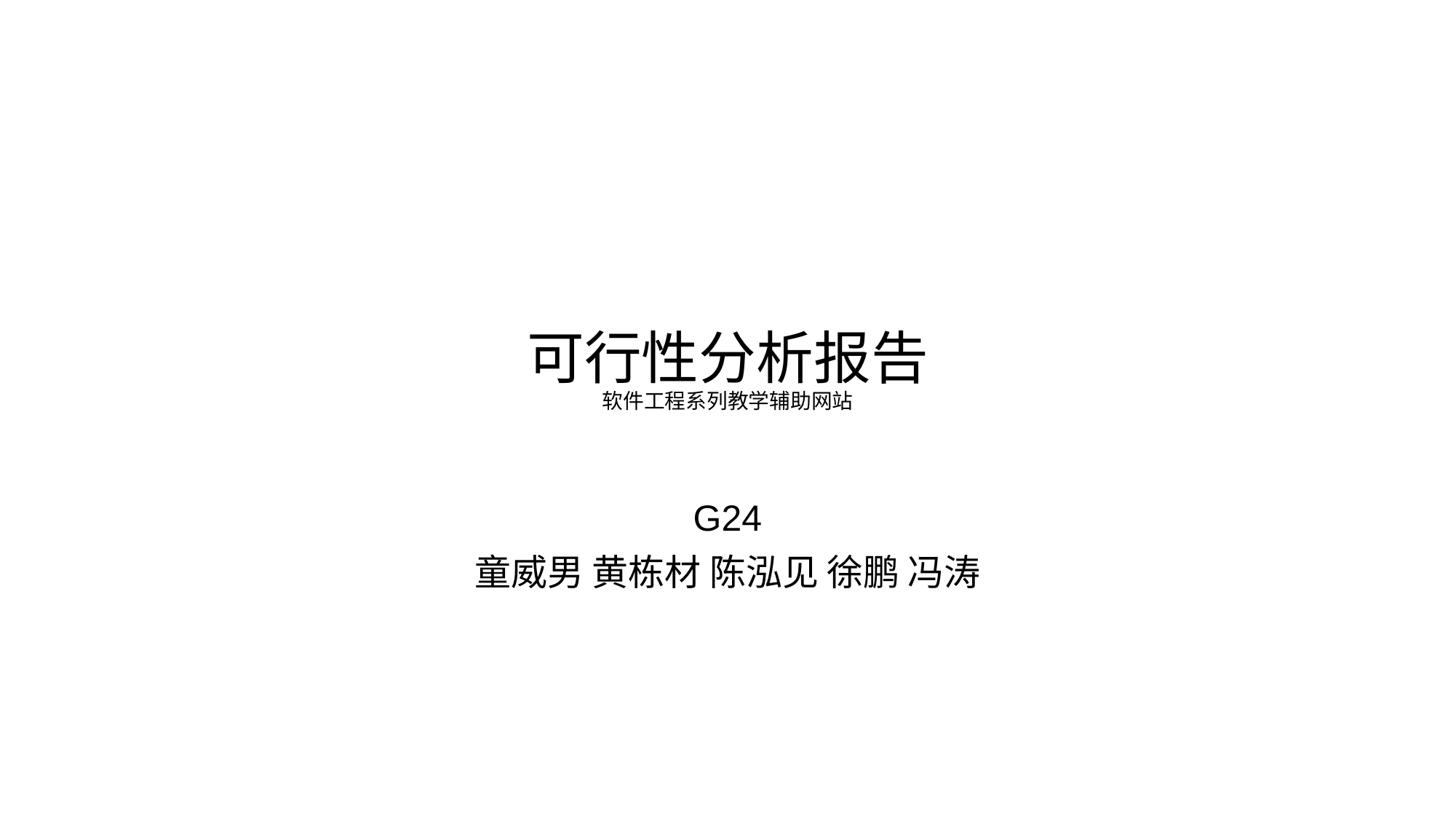

# 可行性分析报告 软件工程系列教学辅助网站
G24
童威男 黄栋材 陈泓见 徐鹏 冯涛